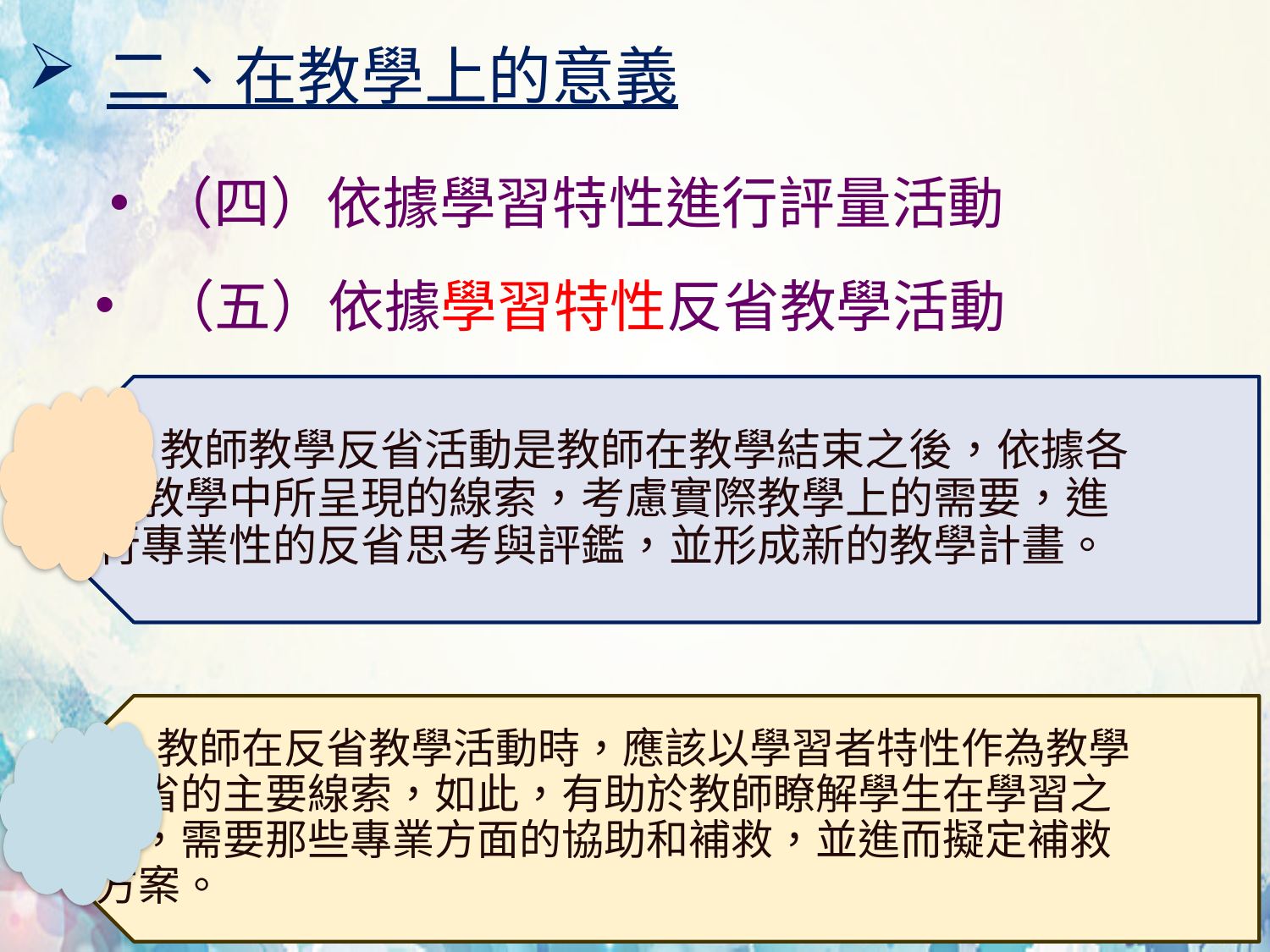

# 二、在教學上的意義
（四）依據學習特性進行評量活動
（五）依據學習特性反省教學活動
1.教師教學反省活動是教師在教學結束之後，依據各種教學中所呈現的線索，考慮實際教學上的需要，進行專業性的反省思考與評鑑，並形成新的教學計畫。
2.教師在反省教學活動時，應該以學習者特性作為教學反省的主要線索，如此，有助於教師瞭解學生在學習之後，需要那些專業方面的協助和補救，並進而擬定補救方案。